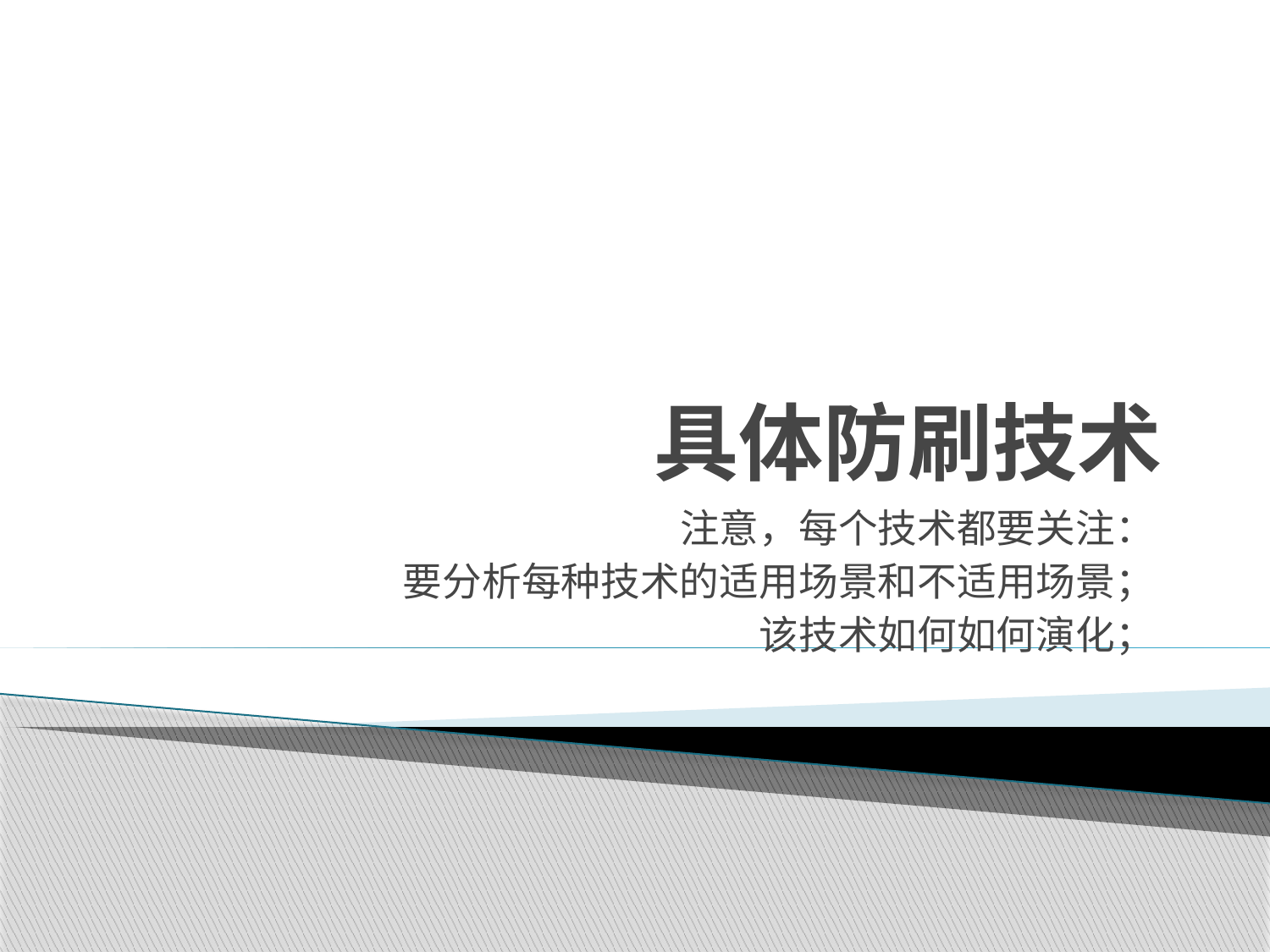

# 具体防刷技术
注意，每个技术都要关注：
要分析每种技术的适用场景和不适用场景；
该技术如何如何演化；